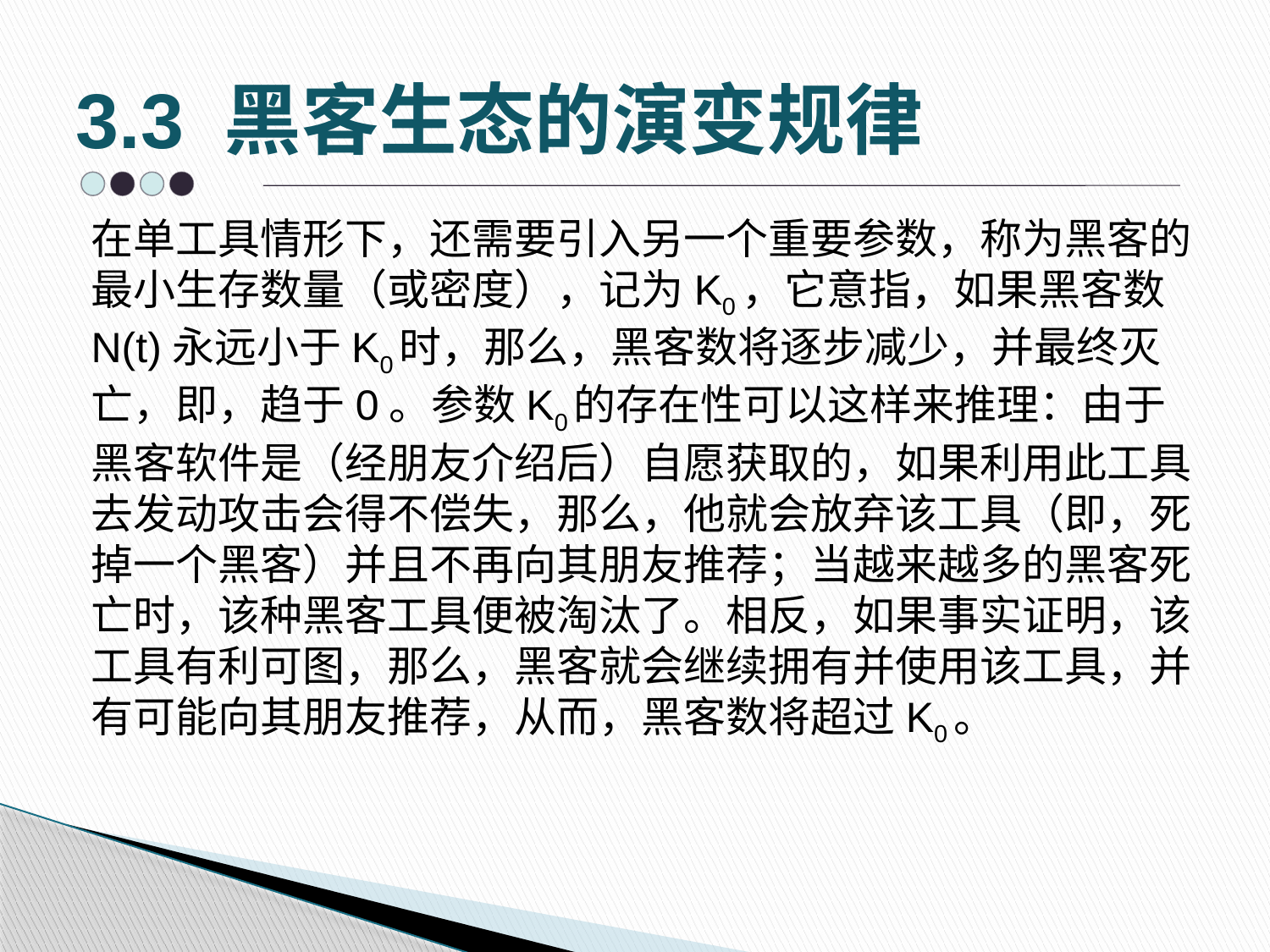

# 3.3 黑客生态的演变规律

在单工具情形下，还需要引入另一个重要参数，称为黑客的最小生存数量（或密度），记为K0，它意指，如果黑客数N(t)永远小于K0时，那么，黑客数将逐步减少，并最终灭亡，即，趋于0。参数K0的存在性可以这样来推理：由于黑客软件是（经朋友介绍后）自愿获取的，如果利用此工具去发动攻击会得不偿失，那么，他就会放弃该工具（即，死掉一个黑客）并且不再向其朋友推荐；当越来越多的黑客死亡时，该种黑客工具便被淘汰了。相反，如果事实证明，该工具有利可图，那么，黑客就会继续拥有并使用该工具，并有可能向其朋友推荐，从而，黑客数将超过K0。